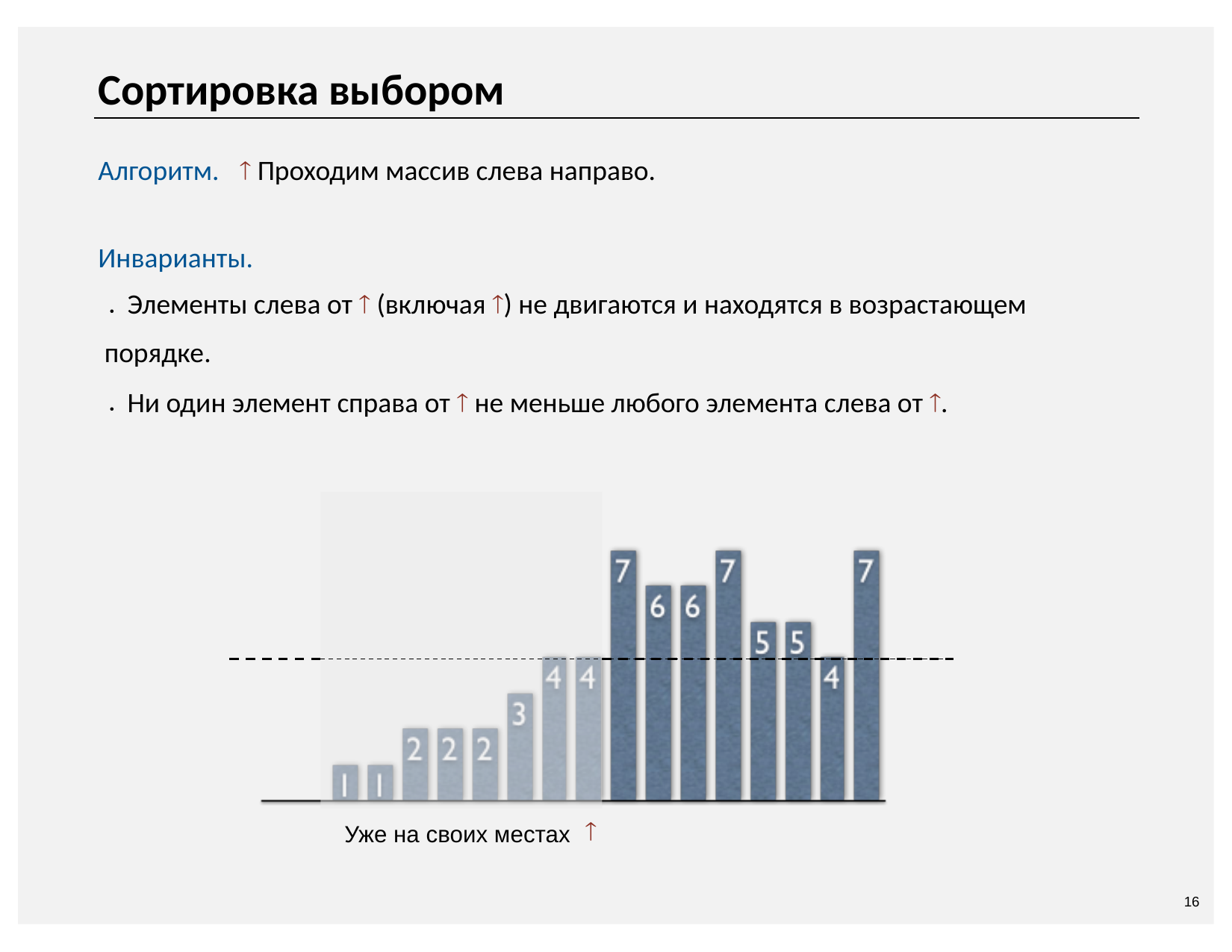

# Сортировка выбором
Алгоритм.  ↑ Проходим массив слева направо.

Инварианты.
・Элементы слева от ↑ (включая ↑) не двигаются и находятся в возрастающем порядке.
・Ни один элемент справа от ↑ не меньше любого элемента слева от ↑.

↑
Уже на своих местах
16